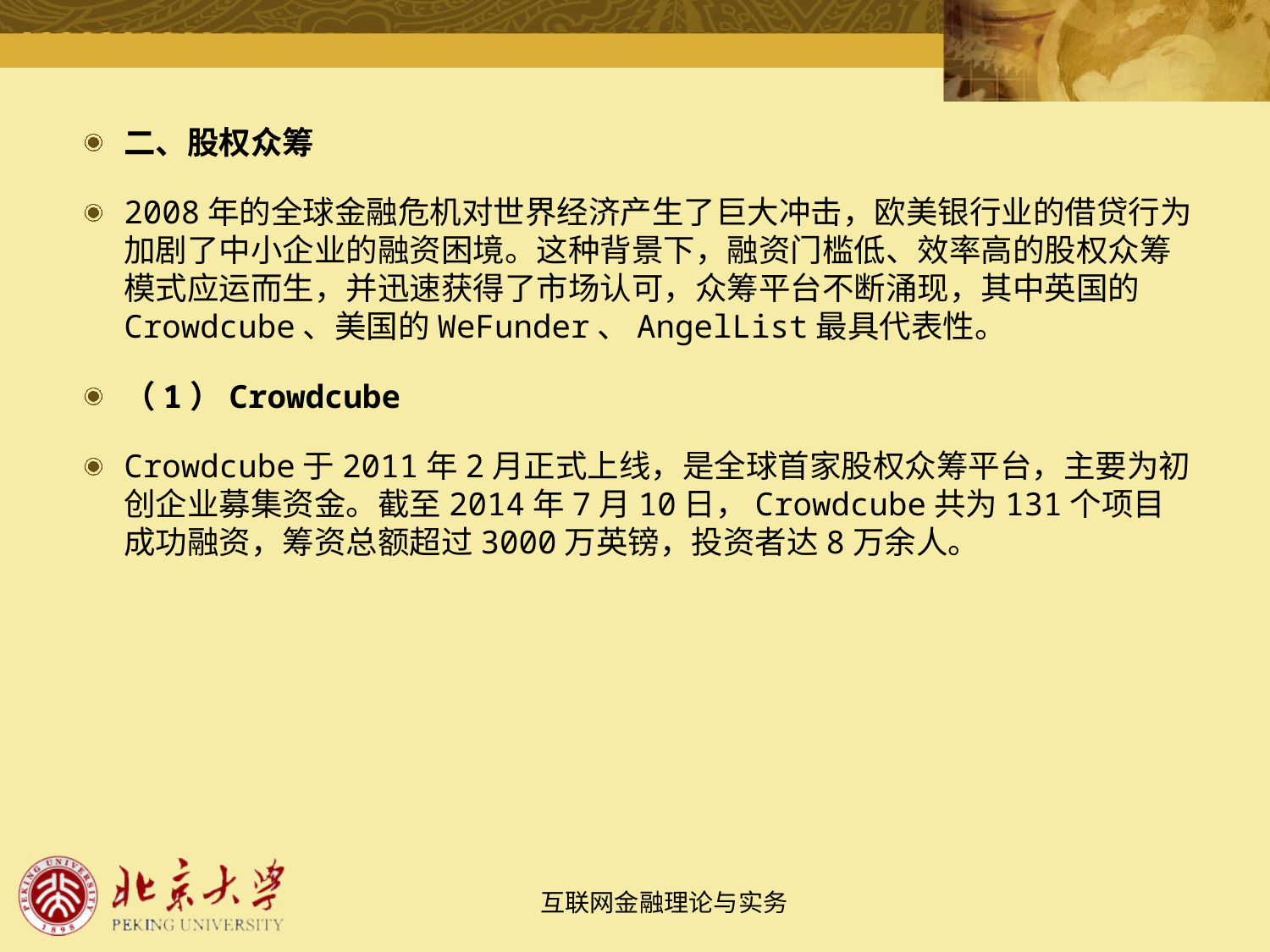

二、股权众筹
2008年的全球金融危机对世界经济产生了巨大冲击，欧美银行业的借贷行为加剧了中小企业的融资困境。这种背景下，融资门槛低、效率高的股权众筹模式应运而生，并迅速获得了市场认可，众筹平台不断涌现，其中英国的Crowdcube、美国的WeFunder、AngelList最具代表性。
（1）Crowdcube
Crowdcube于2011年2月正式上线，是全球首家股权众筹平台，主要为初创企业募集资金。截至2014年7月10日，Crowdcube共为131个项目成功融资，筹资总额超过3000万英镑，投资者达8万余人。